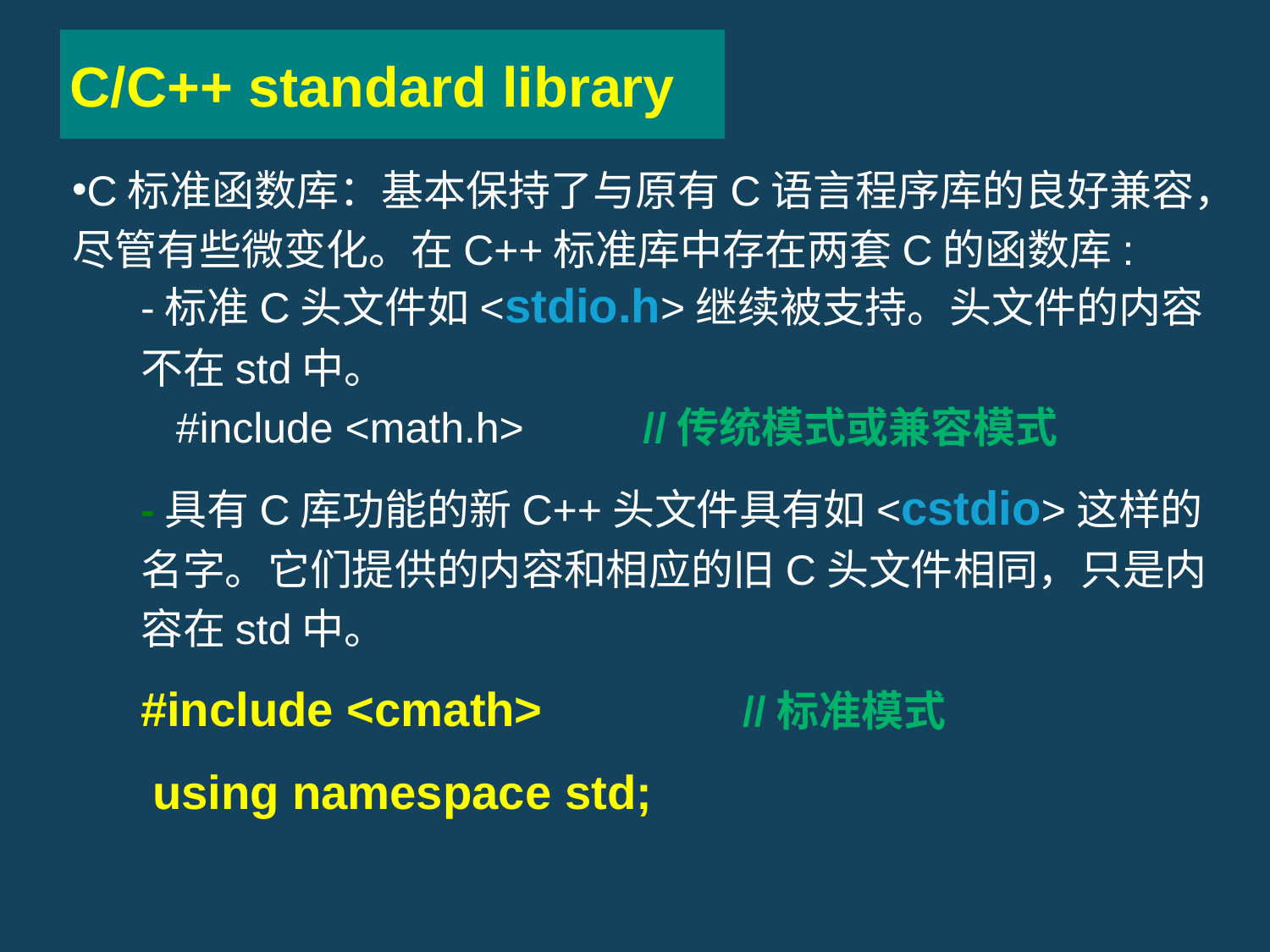

# C/C++ standard library
C标准函数库：基本保持了与原有C语言程序库的良好兼容，尽管有些微变化。在C++标准库中存在两套C的函数库:
-标准C头文件如<stdio.h>继续被支持。头文件的内容不在std中。
   #include <math.h>          //传统模式或兼容模式
-具有C库功能的新C++头文件具有如<cstdio>这样的名字。它们提供的内容和相应的旧C头文件相同，只是内容在std中。
#include <cmath>               //标准模式
 using namespace std;